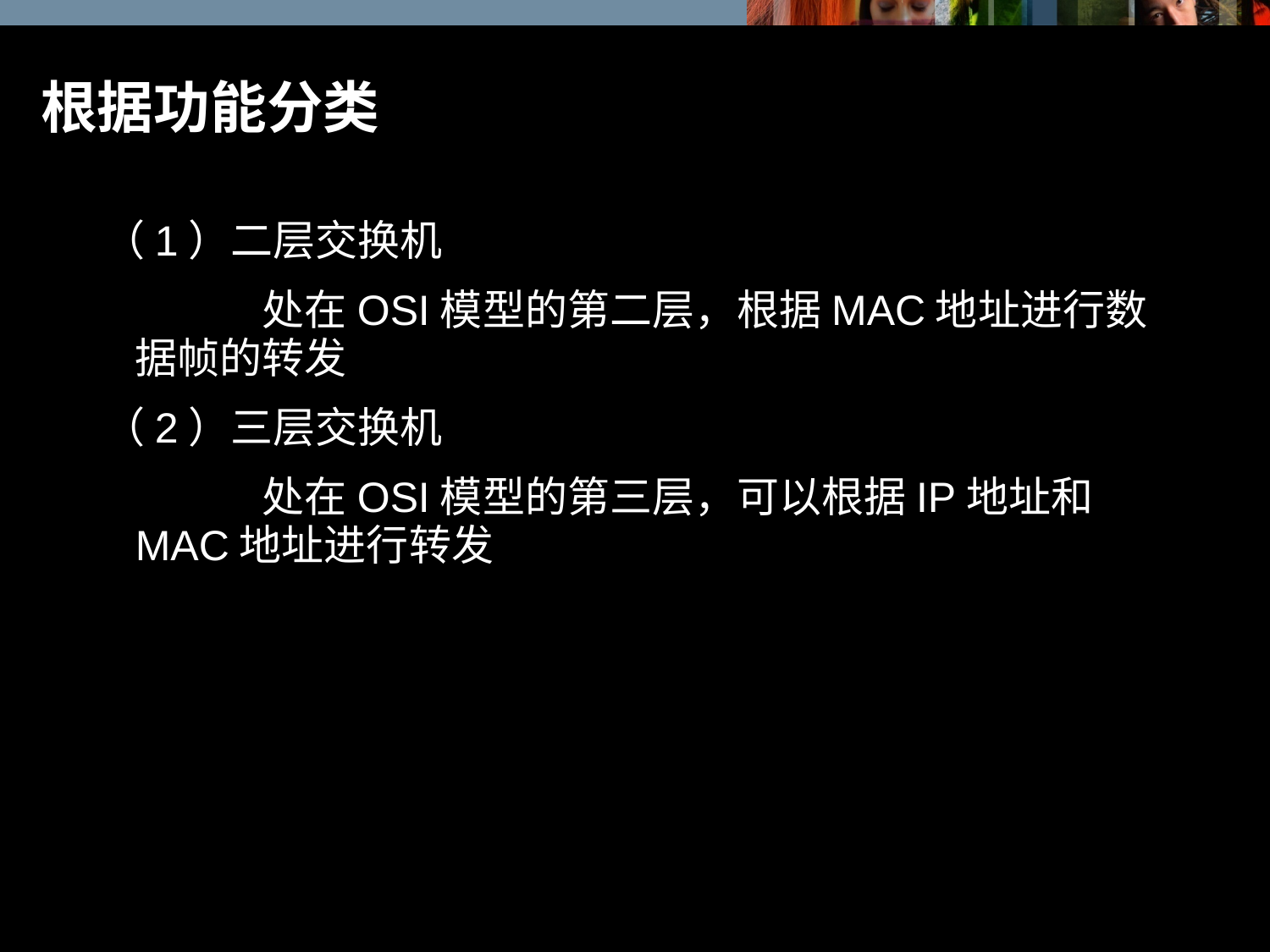

# 根据功能分类
（1）二层交换机
		处在OSI模型的第二层，根据MAC地址进行数据帧的转发
（2）三层交换机
		处在OSI模型的第三层，可以根据IP地址和MAC地址进行转发